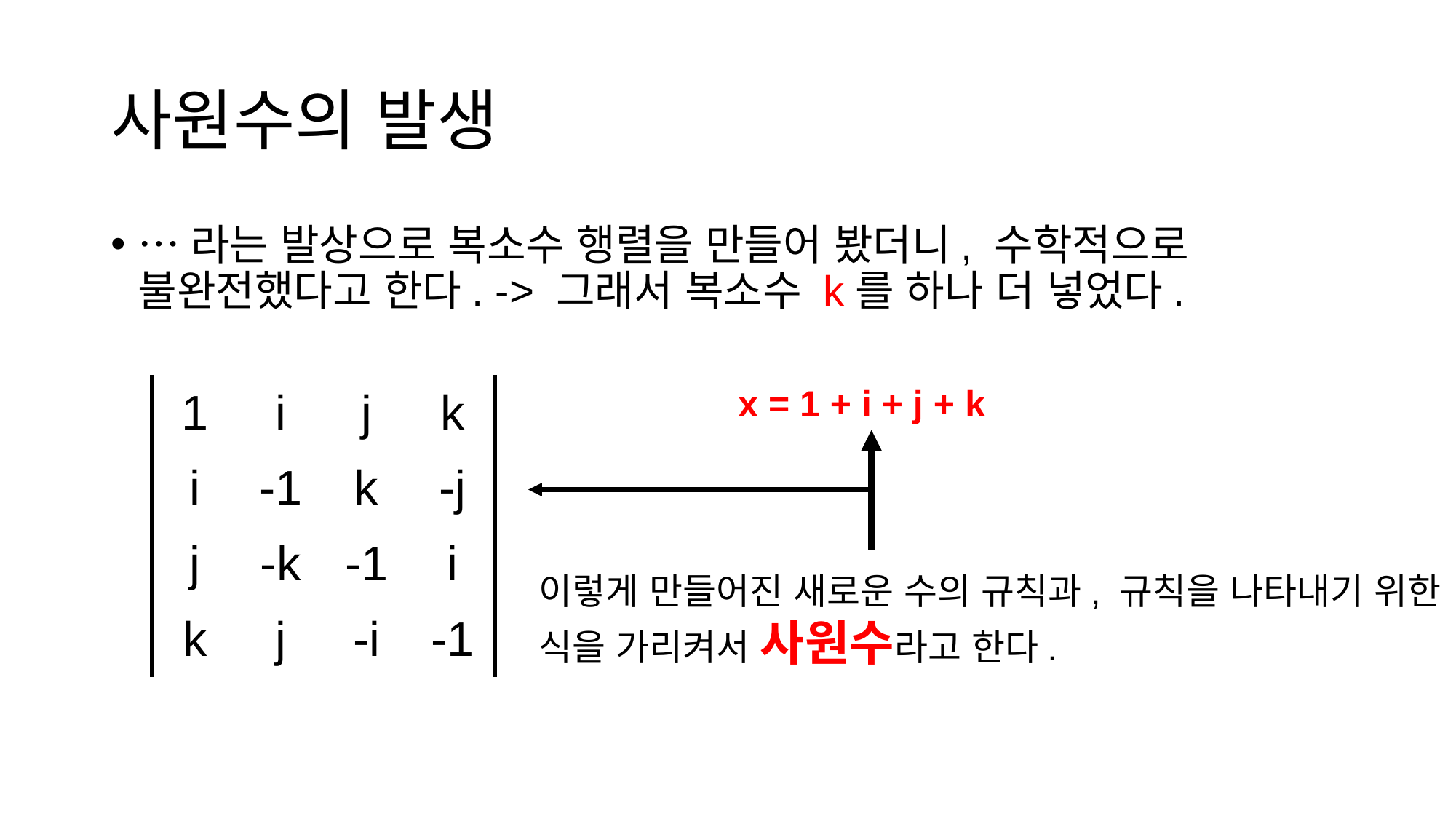

# 사원수의 발생
…라는 발상으로 복소수 행렬을 만들어 봤더니, 수학적으로
불완전했다고 한다. -> 그래서 복소수 k를 하나 더 넣었다.
| 1 | i | j | k |
| --- | --- | --- | --- |
| i | -1 | k | -j |
| j | -k | -1 | i |
| k | j | -i | -1 |
x = 1 + i + j + k
이렇게 만들어진 새로운 수의 규칙과, 규칙을 나타내기 위한 식을 가리켜서 사원수라고 한다.